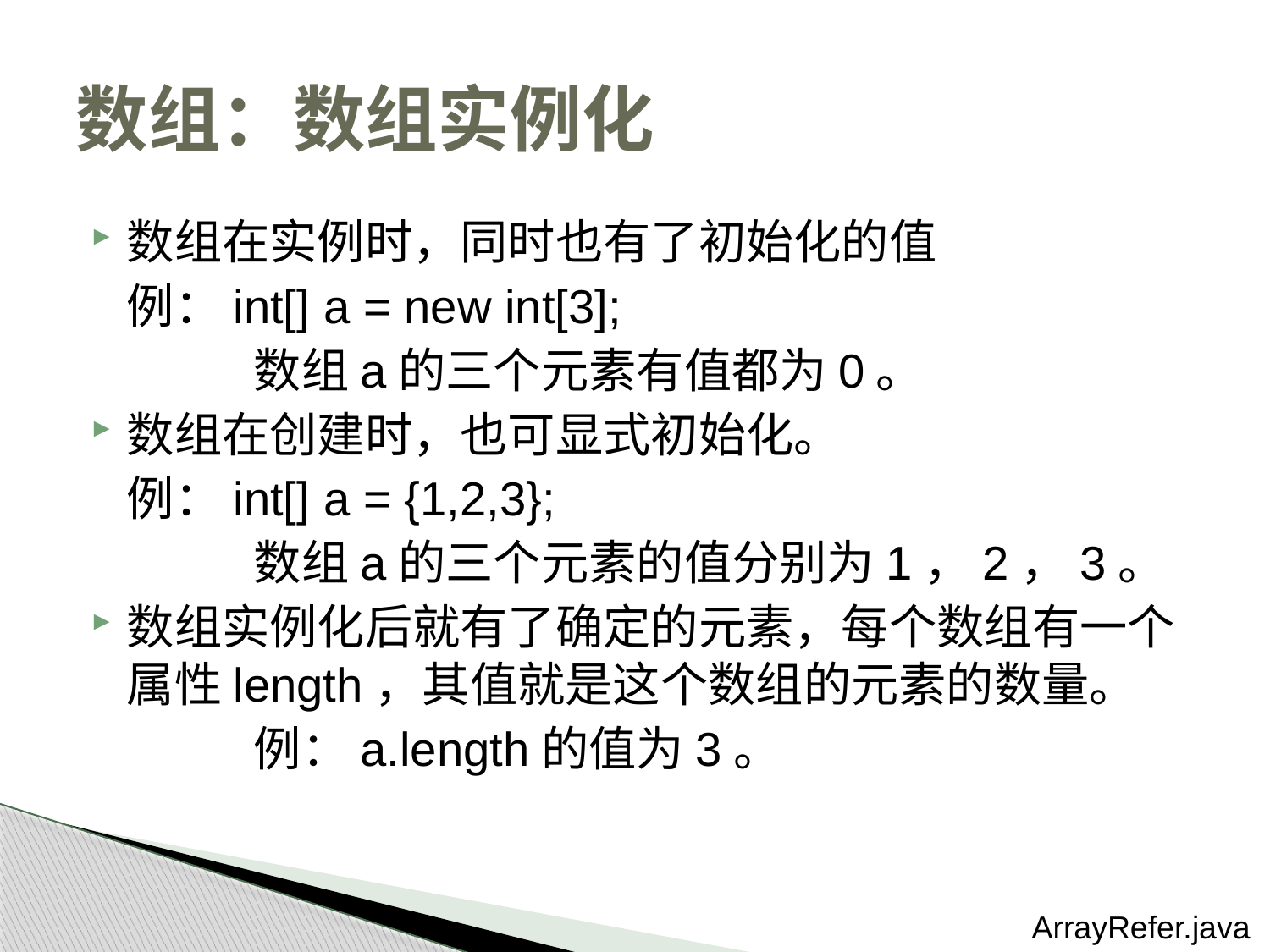

# 数组：数组实例化
数组在实例时，同时也有了初始化的值
   	例：int[] a = new int[3];
		数组a的三个元素有值都为0。
数组在创建时，也可显式初始化。
   	例：int[] a = {1,2,3};
		数组a的三个元素的值分别为1，2，3。
数组实例化后就有了确定的元素，每个数组有一个属性length，其值就是这个数组的元素的数量。
		例：a.length的值为3。
ArrayRefer.java